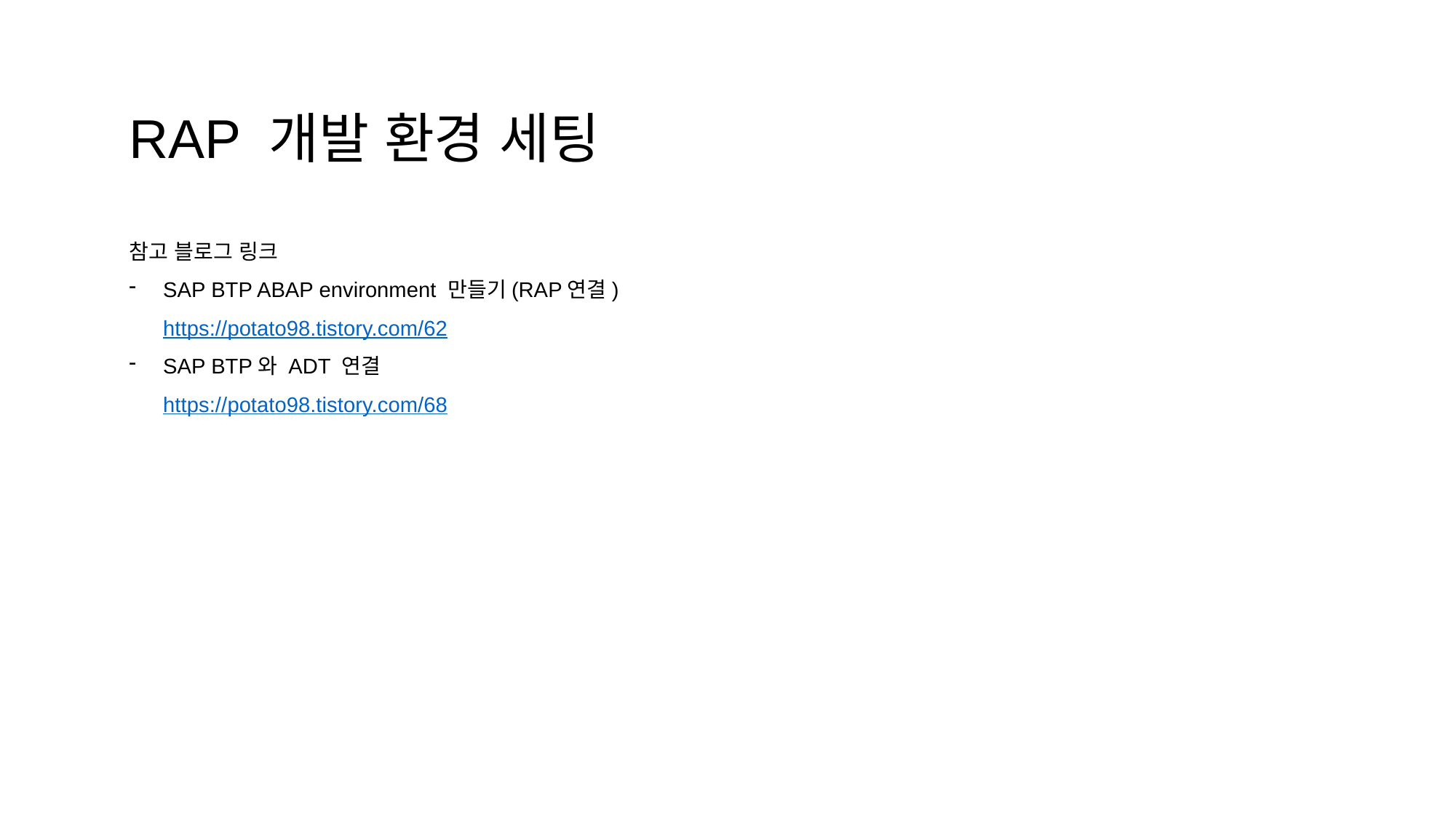

RAP 개발 환경 세팅
참고 블로그 링크
SAP BTP ABAP environment 만들기(RAP연결)
https://potato98.tistory.com/62
SAP BTP와 ADT 연결
https://potato98.tistory.com/68